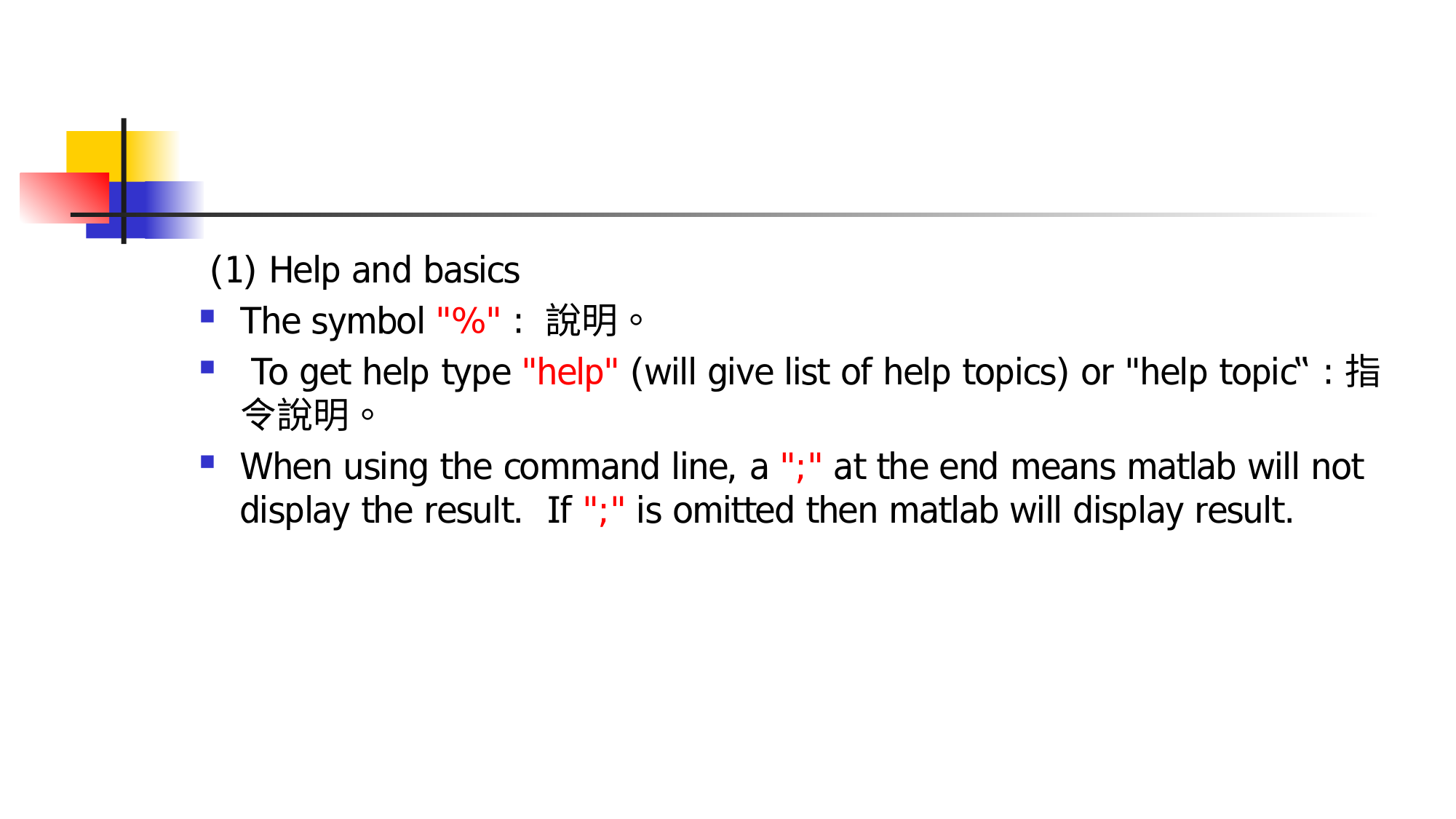

#
 (1) Help and basics
The symbol "%" : 說明。
 To get help type "help" (will give list of help topics) or "help topic“ :指令說明。
When using the command line, a ";" at the end means matlab will not display the result.  If ";" is omitted then matlab will display result.